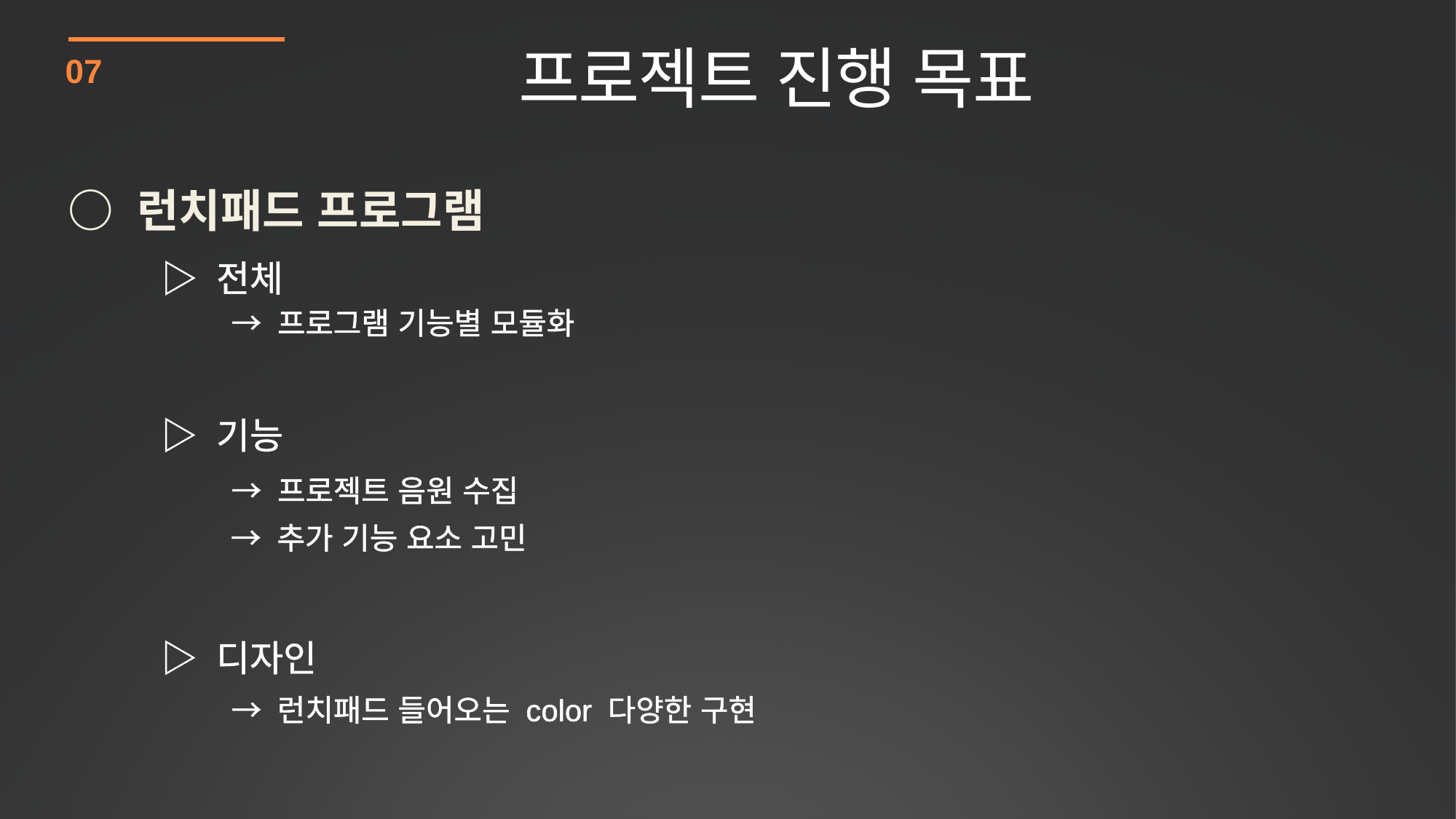

프로젝트 진행 목표
07
○ 런치패드 프로그램
▷ 전체
→ 프로그램 기능별 모듈화
▷ 기능
→ 프로젝트 음원 수집
→ 추가 기능 요소 고민
▷ 디자인
→ 런치패드 들어오는 color 다양한 구현